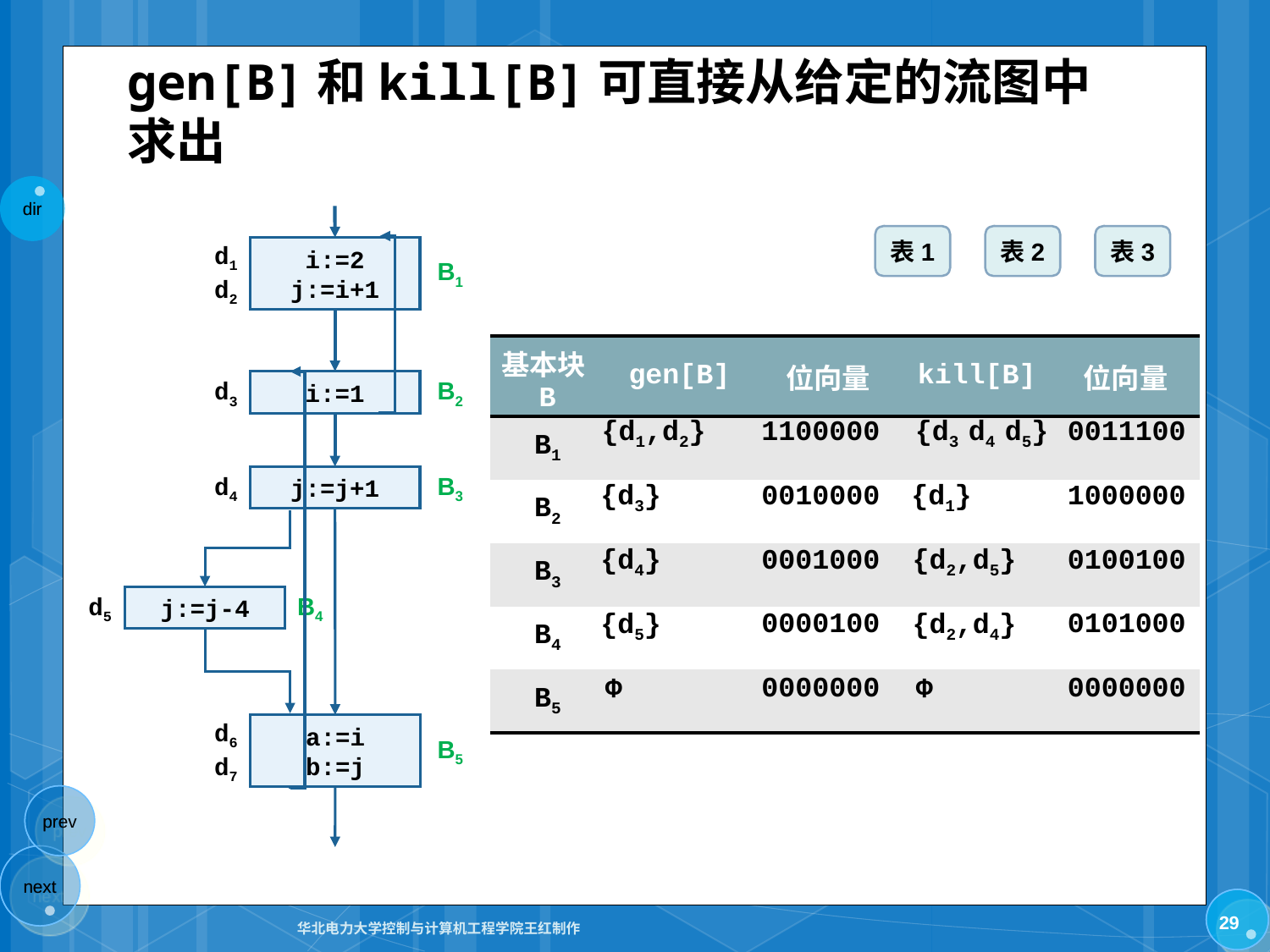

# gen[B]和kill[B]可直接从给定的流图中求出
表1
表2
表3
i:=2
j:=i+1

d1
d2
B1
| 基本块B | gen[B] | 位向量 | kill[B] | 位向量 |
| --- | --- | --- | --- | --- |
| B1 |  |  |  |  |
| B2 |  |  |  |  |
| B3 |  |  |  |  |
| B4 |  |  |  |  |
| B5 |  |  |  |  |
i:=1
d3
B2

{d1,d2}
1100000
{d3 d4 d5}
0011100
j:=j+1
d4
B3
0010000
1000000
{d3}
{d1}

0001000
0100100
{d4}
{d2,d5}
j:=j-4
d5
B4
0000100
0101000
{d5}
{d2,d4}
0000000
0000000
Φ
Φ
a:=i
b:=j

d6
d7
B5

29
华北电力大学控制与计算机工程学院王红制作